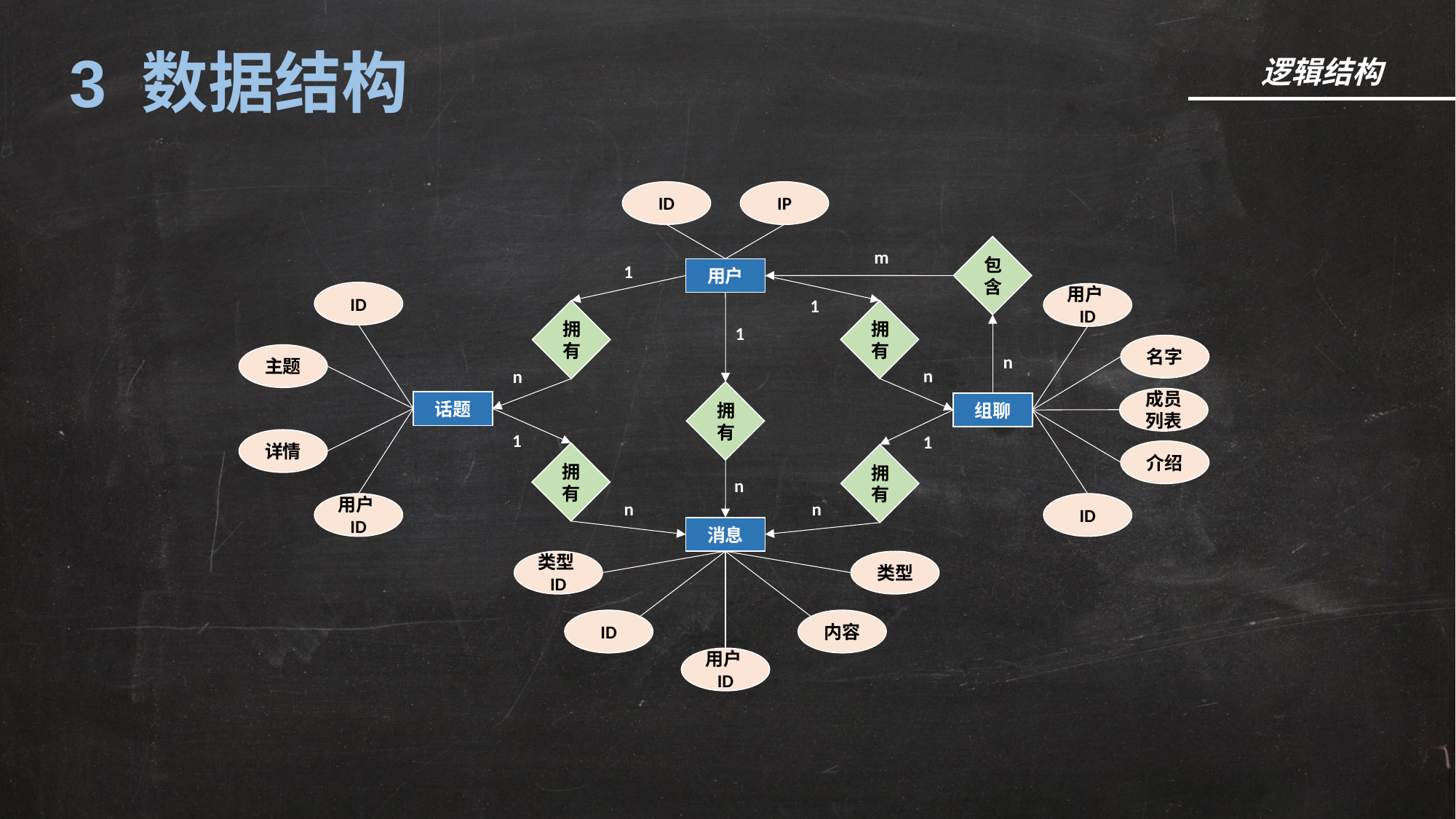

3 数据结构
逻辑结构
ID
IP
用户
包含
m
1
ID
主题
详情
用户ID
话题
用户ID
ID
名字
成员列表
组聊
介绍
1
拥有
拥有
1
n
n
n
拥有
1
1
拥有
拥有
n
n
n
消息
类型
类型ID
ID
内容
用户ID